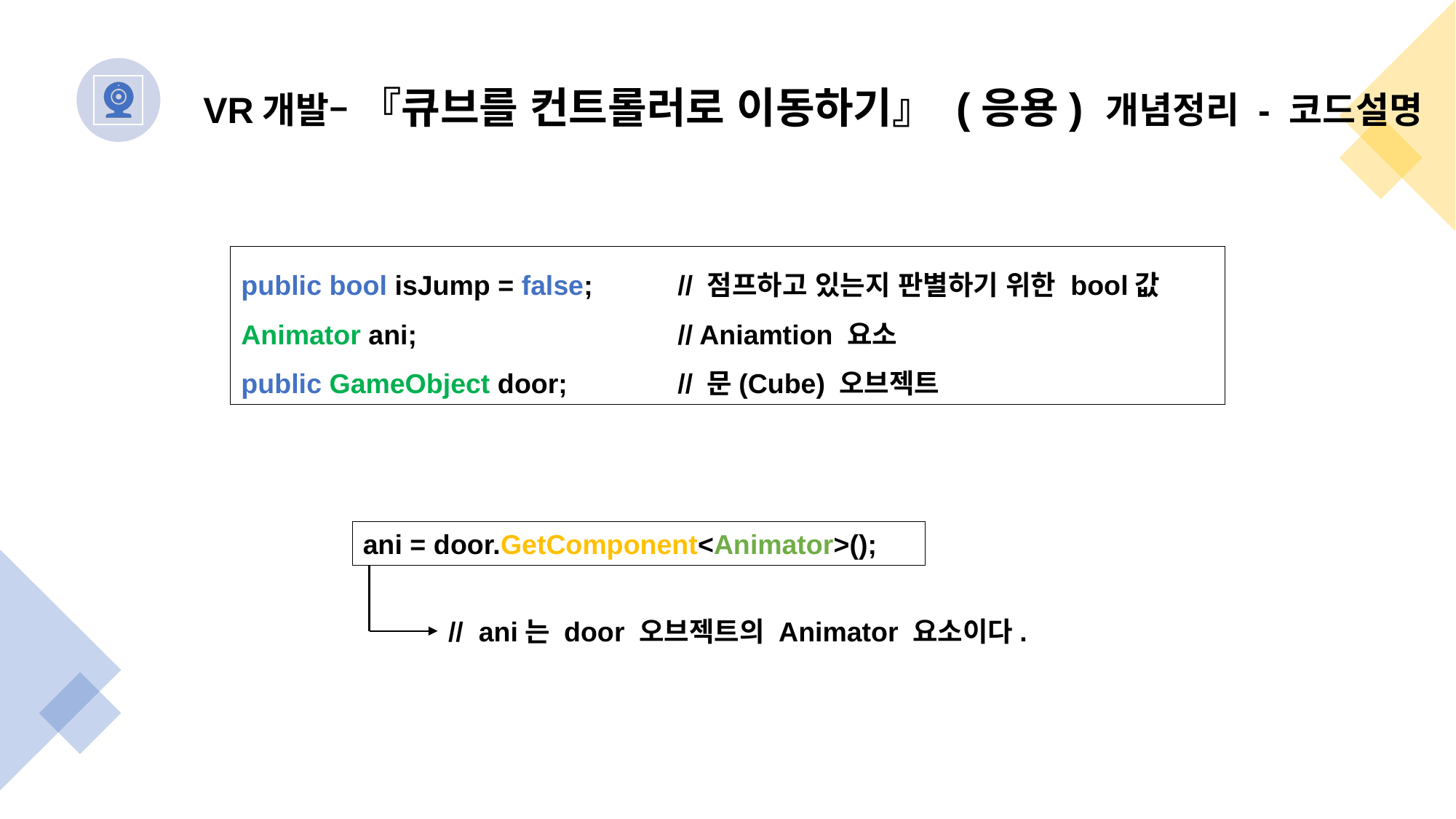

VR개발– 『큐브를 컨트롤러로 이동하기』 (응용) 개념정리 - 코드설명
public bool isJump = false; 	// 점프하고 있는지 판별하기 위한 bool값
Animator ani;			// Aniamtion 요소
public GameObject door; 	// 문(Cube) 오브젝트
ani = door.GetComponent<Animator>();

//  ani는 door 오브젝트의 Animator 요소이다.